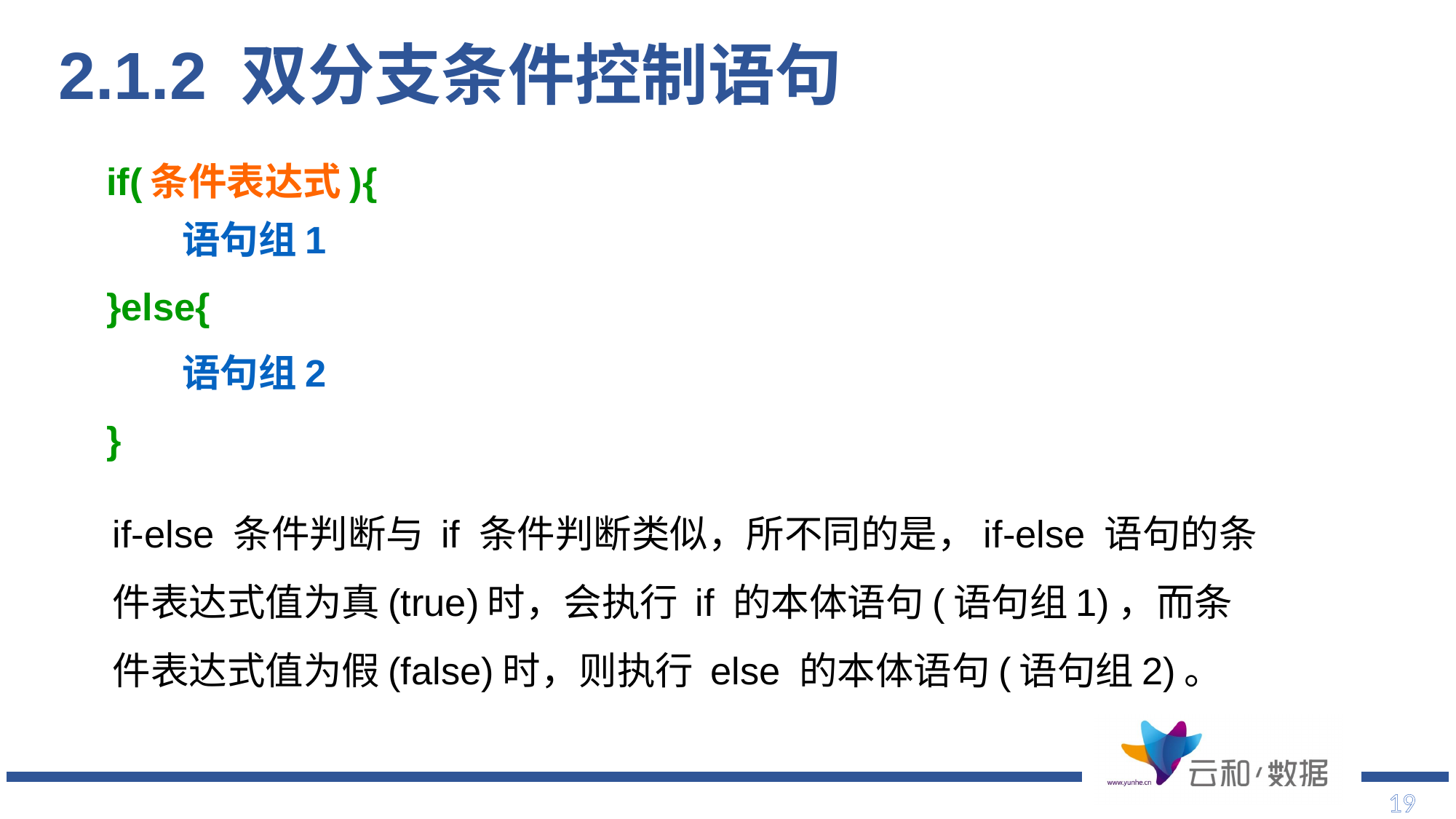

# 2.1.2 双分支条件控制语句
  if(条件表达式){
		语句组1
  }else{
		语句组2
  }
	if-else 条件判断与 if 条件判断类似，所不同的是，if-else 语句的条件表达式值为真(true)时，会执行 if 的本体语句(语句组1)，而条件表达式值为假(false)时，则执行 else 的本体语句(语句组2)。